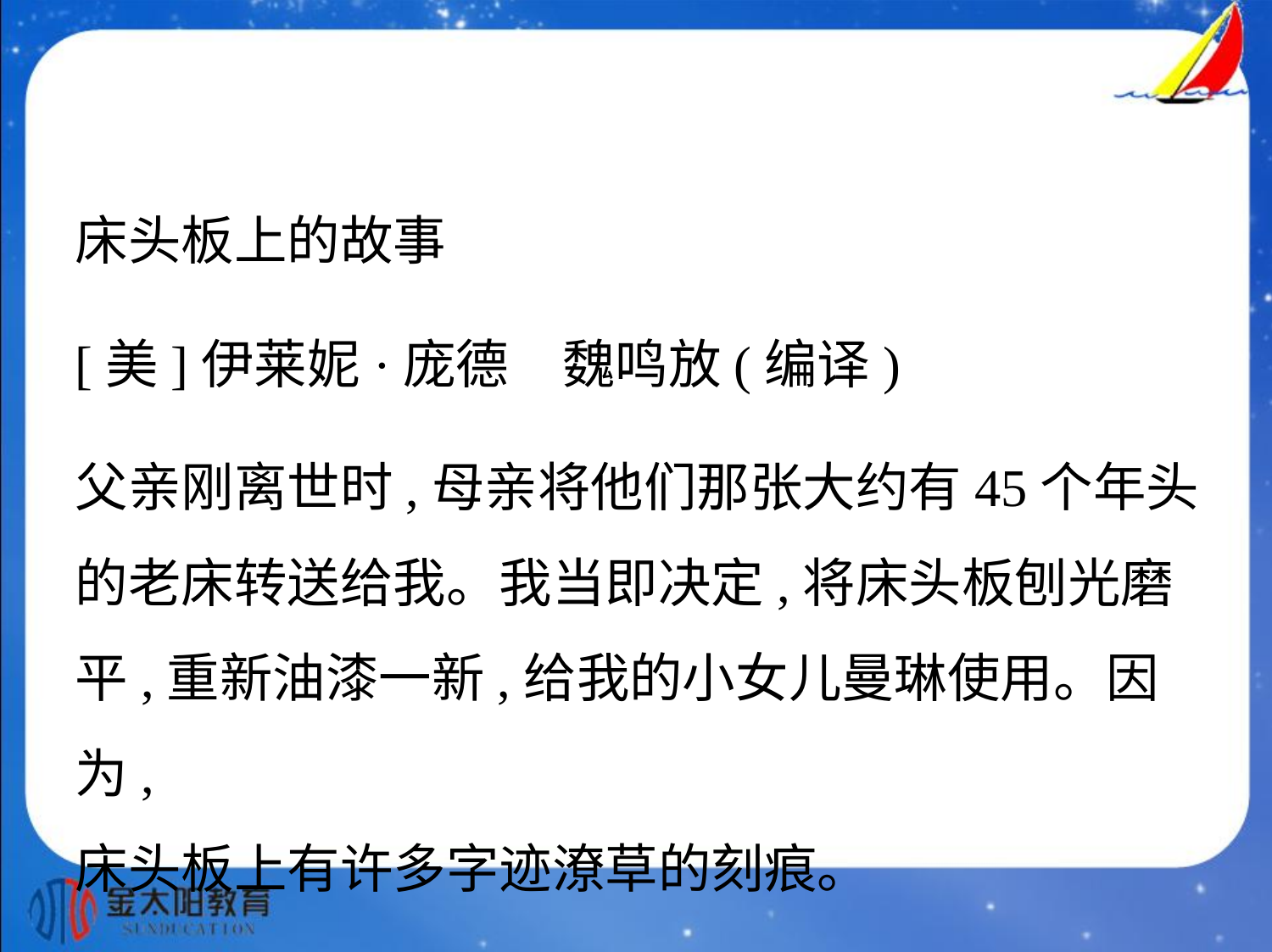

床头板上的故事
[美]伊莱妮·庞德　魏鸣放(编译)
父亲刚离世时,母亲将他们那张大约有45个年头
的老床转送给我。我当即决定,将床头板刨光磨
平,重新油漆一新,给我的小女儿曼琳使用。因为,
床头板上有许多字迹潦草的刻痕。